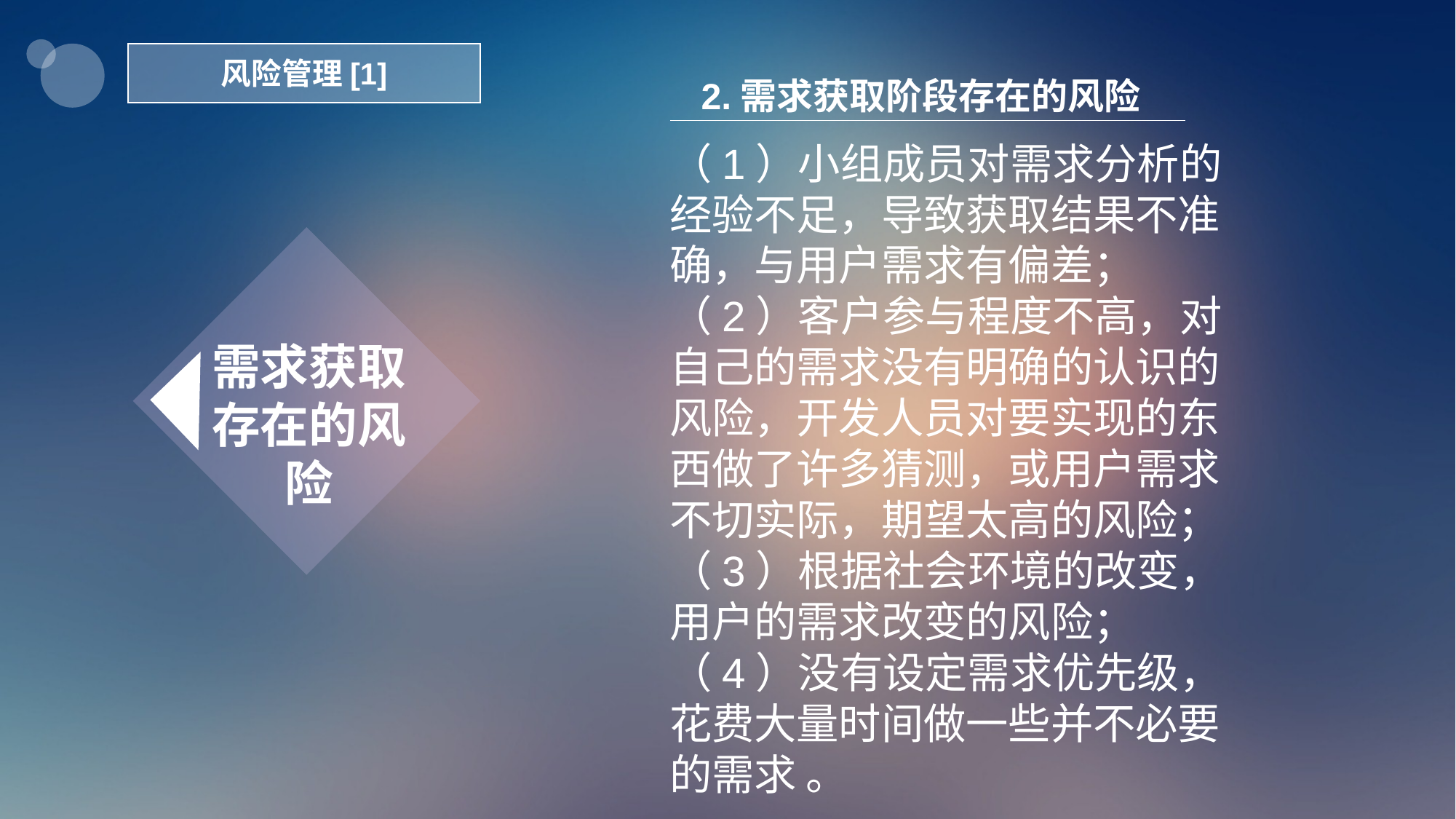

风险管理[1]
2.需求获取阶段存在的风险
（1）小组成员对需求分析的经验不足，导致获取结果不准确，与用户需求有偏差；
（2）客户参与程度不高，对自己的需求没有明确的认识的风险，开发人员对要实现的东西做了许多猜测，或用户需求不切实际，期望太高的风险；
（3）根据社会环境的改变，用户的需求改变的风险；
（4）没有设定需求优先级，花费大量时间做一些并不必要的需求 。

需求获取存在的风险